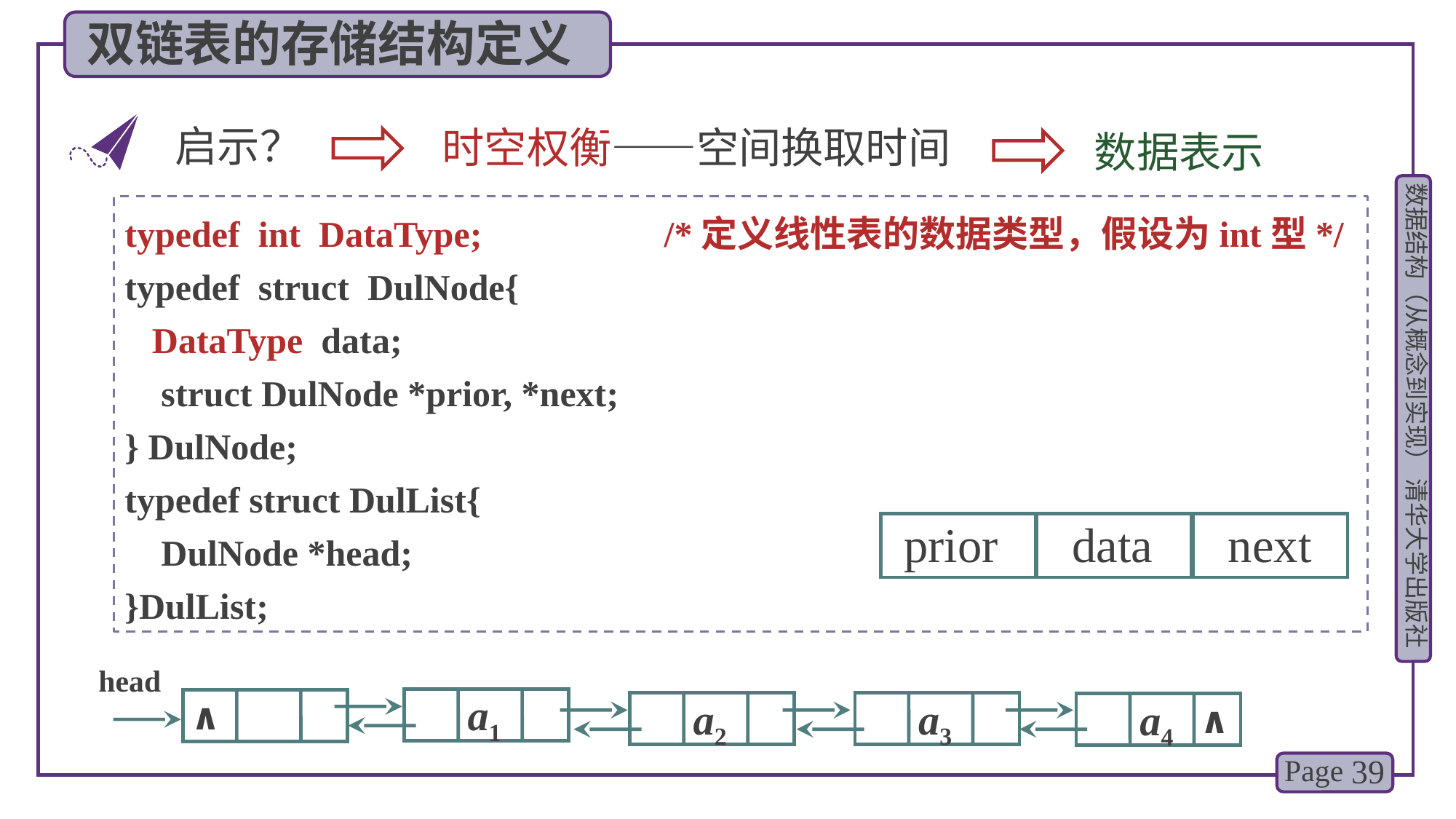

双链表的存储结构定义

启示？
时空权衡——空间换取时间
数据表示

typedef  int  DataType;                    /*定义线性表的数据类型，假设为int型*/
typedef  struct  DulNode{
   DataType  data;
    struct DulNode *prior, *next;
} DulNode;
typedef struct DulList{
    DulNode *head;
}DulList;
 prior
  data
  next
head
∧
      a1

∧
      a2

     a3

     a4